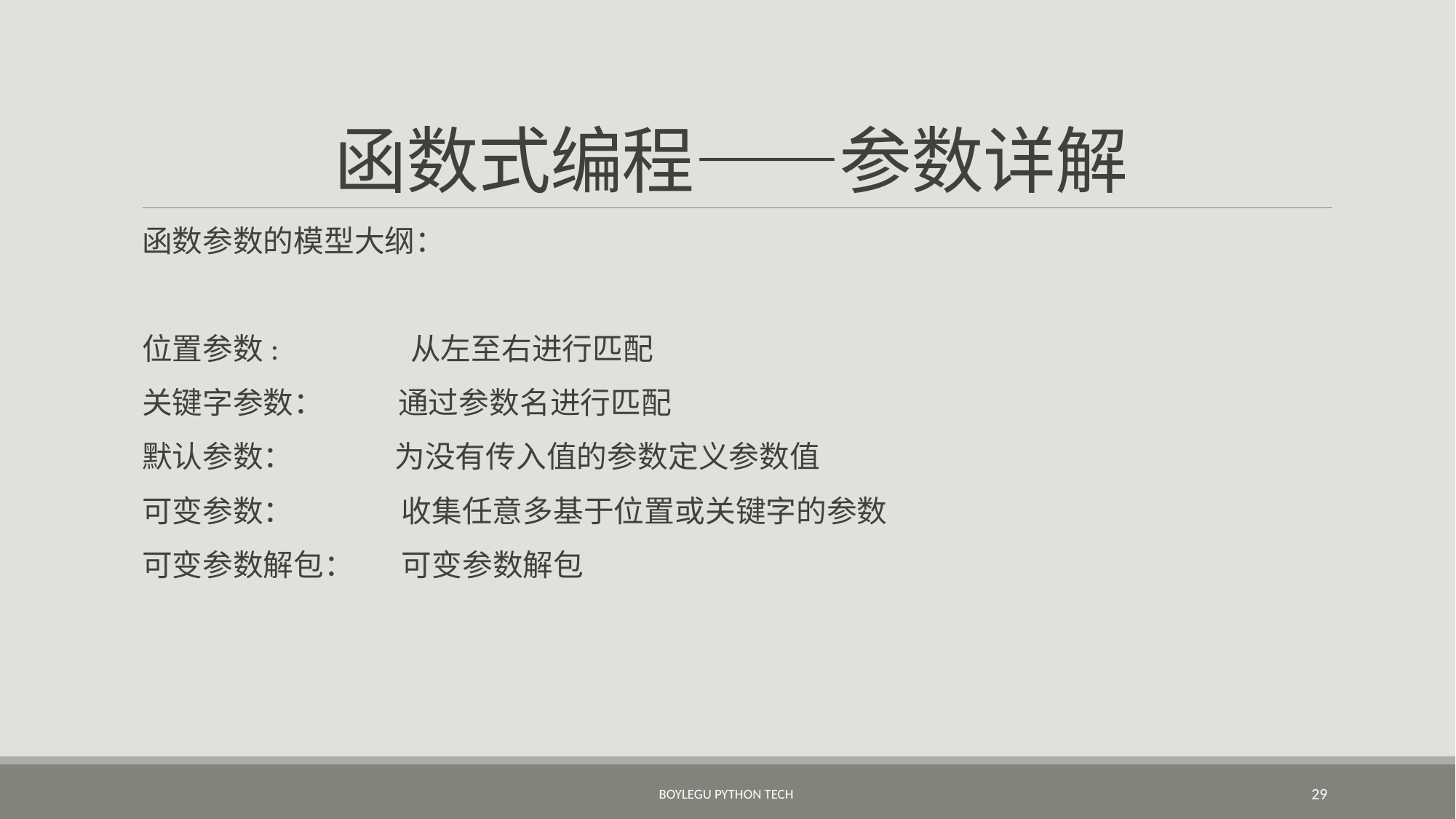

# 函数式编程——参数详解
函数参数的模型大纲：

位置参数:                  从左至右进行匹配
关键字参数：           通过参数名进行匹配
默认参数：               为没有传入值的参数定义参数值
可变参数：                收集任意多基于位置或关键字的参数
可变参数解包：       可变参数解包
BoyleGu Python Tech
29